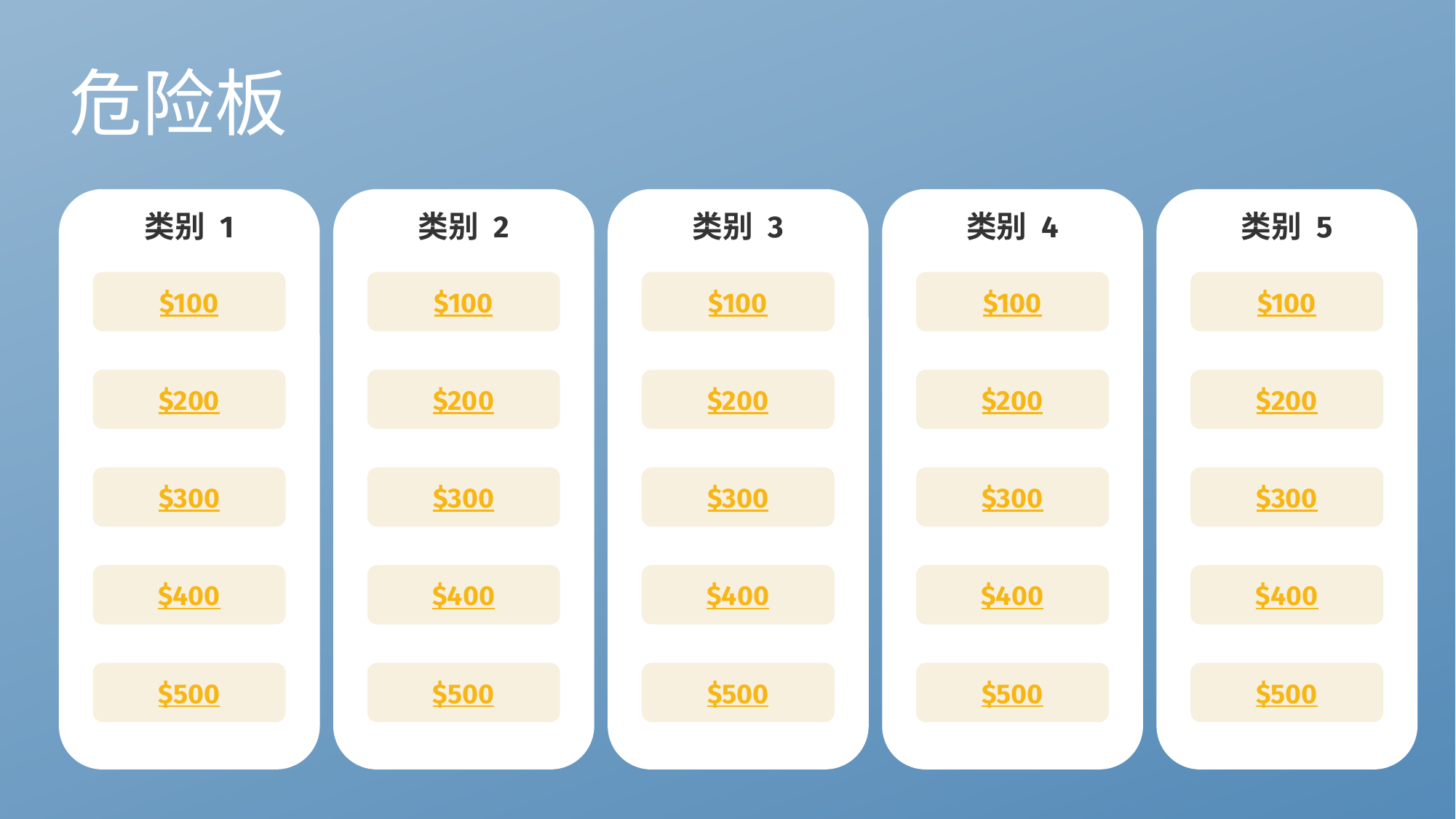

# 危险板
类别 1
类别 2
类别 3
类别 4
类别 5
$100
$100
$100
$100
$100
$200
$200
$200
$200
$200
$300
$300
$300
$300
$300
$400
$400
$400
$400
$400
$500
$500
$500
$500
$500